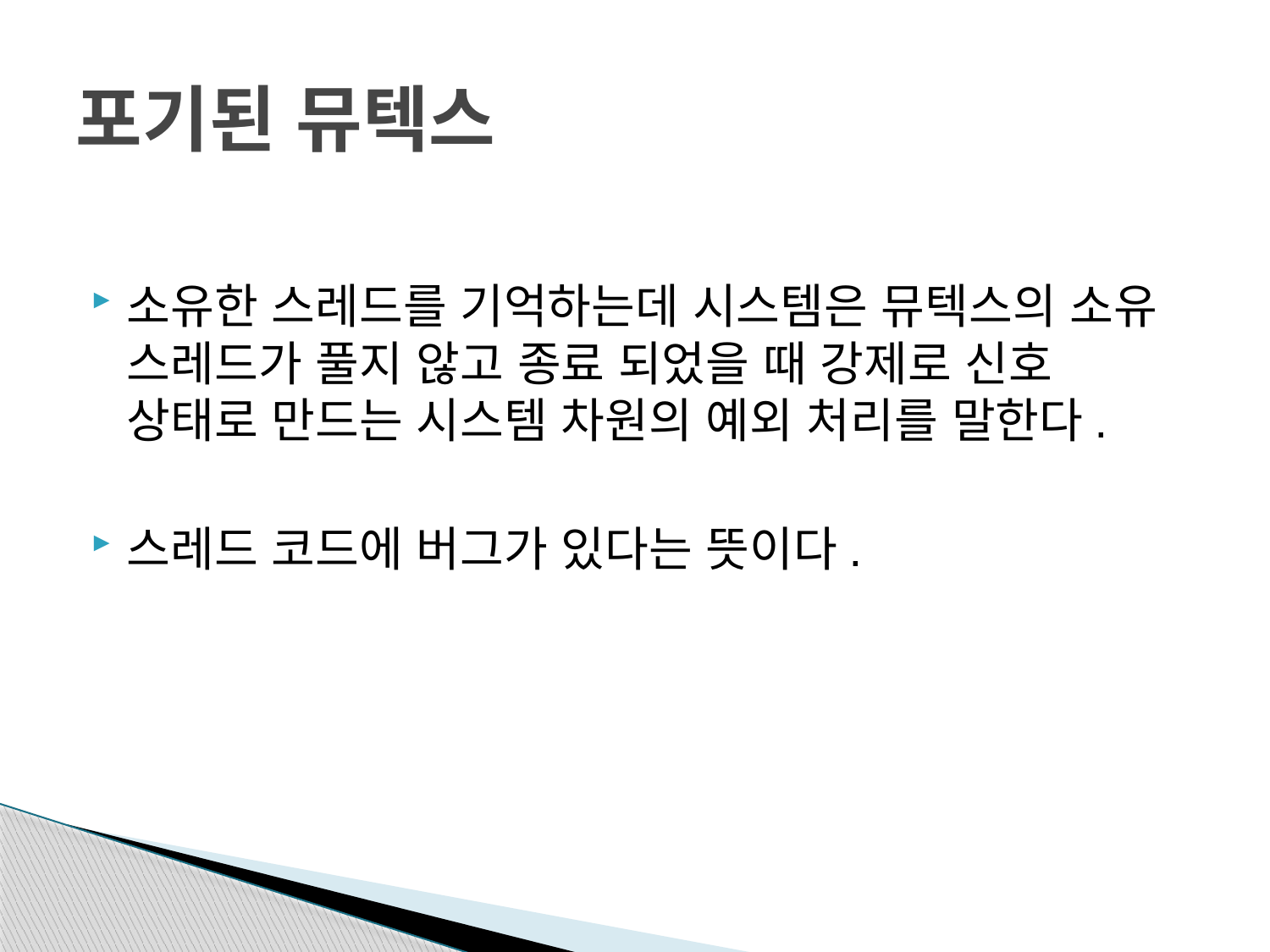

# 포기된 뮤텍스

소유한 스레드를 기억하는데 시스템은 뮤텍스의 소유 스레드가 풀지 않고 종료 되었을 때 강제로 신호 상태로 만드는 시스템 차원의 예외 처리를 말한다.

스레드 코드에 버그가 있다는 뜻이다.